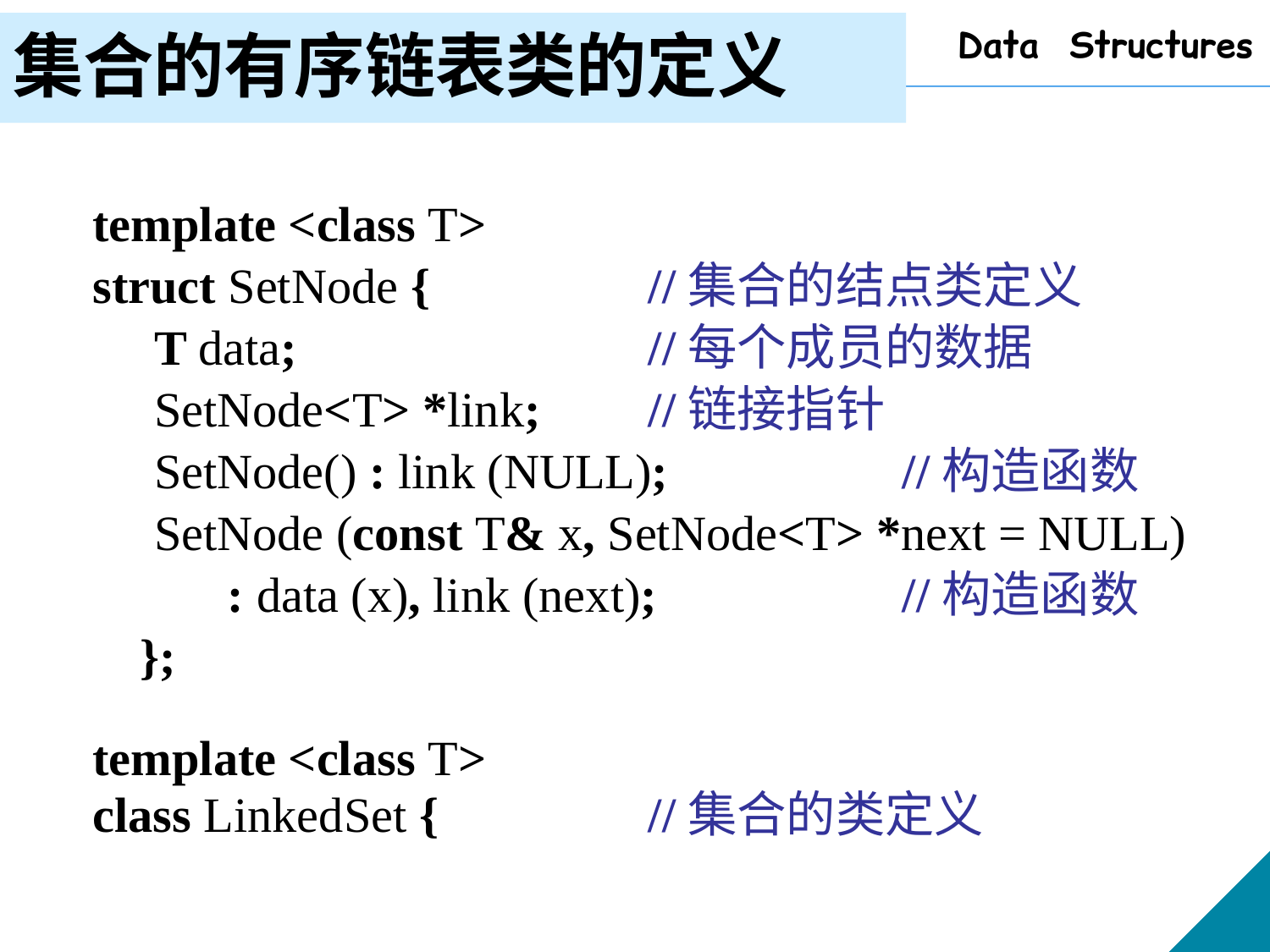

# 集合的有序链表类的定义
template <class T>
struct SetNode {		//集合的结点类定义
     T data;			//每个成员的数据
     SetNode<T> *link;	//链接指针
     SetNode() : link (NULL);		//构造函数
     SetNode (const T& x, SetNode<T> *next = NULL)
           : data (x), link (next);		//构造函数
	};

template <class T>
class LinkedSet {		//集合的类定义